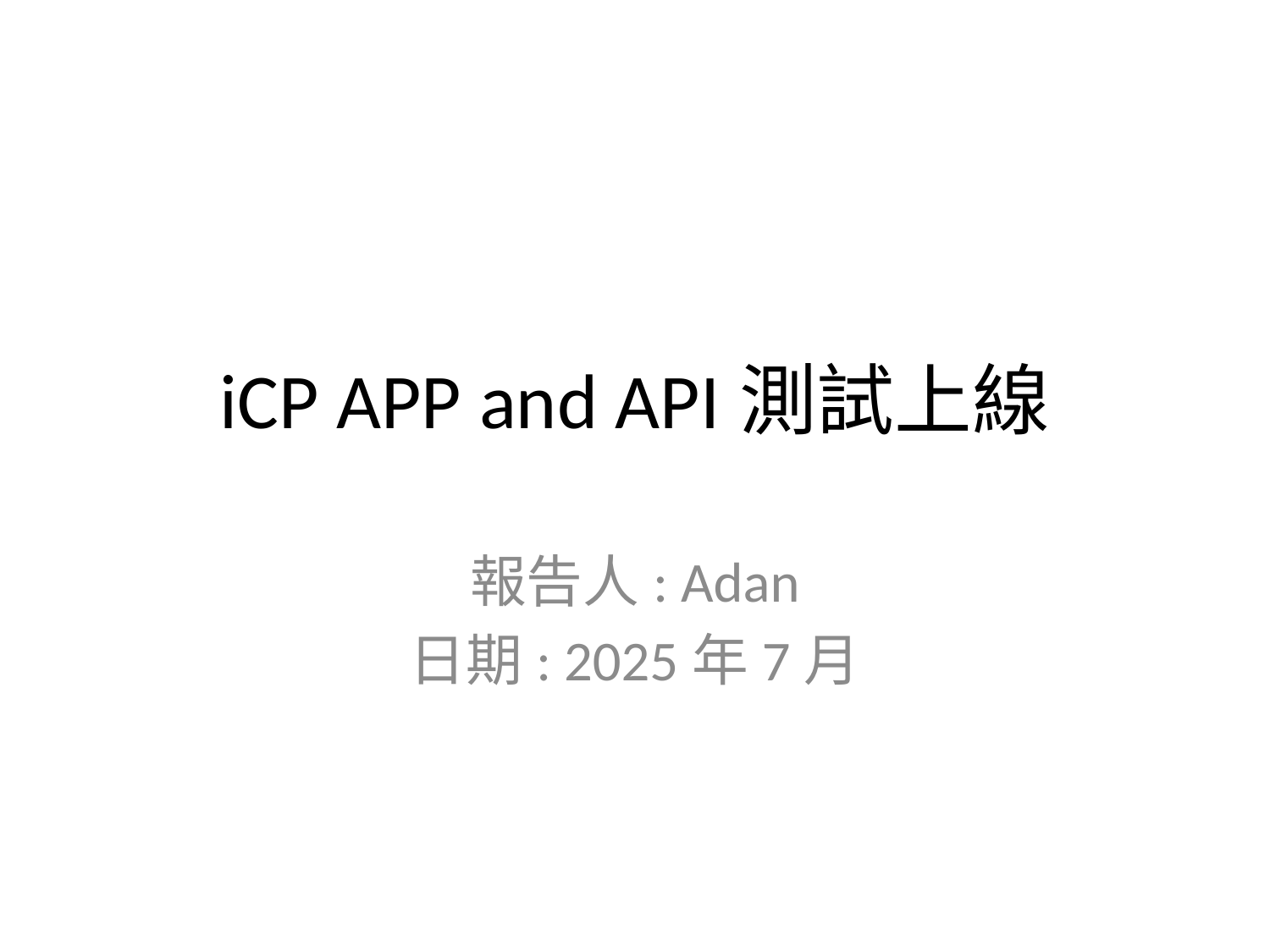

# iCP APP and API測試上線
報告人: Adan
日期: 2025年7月